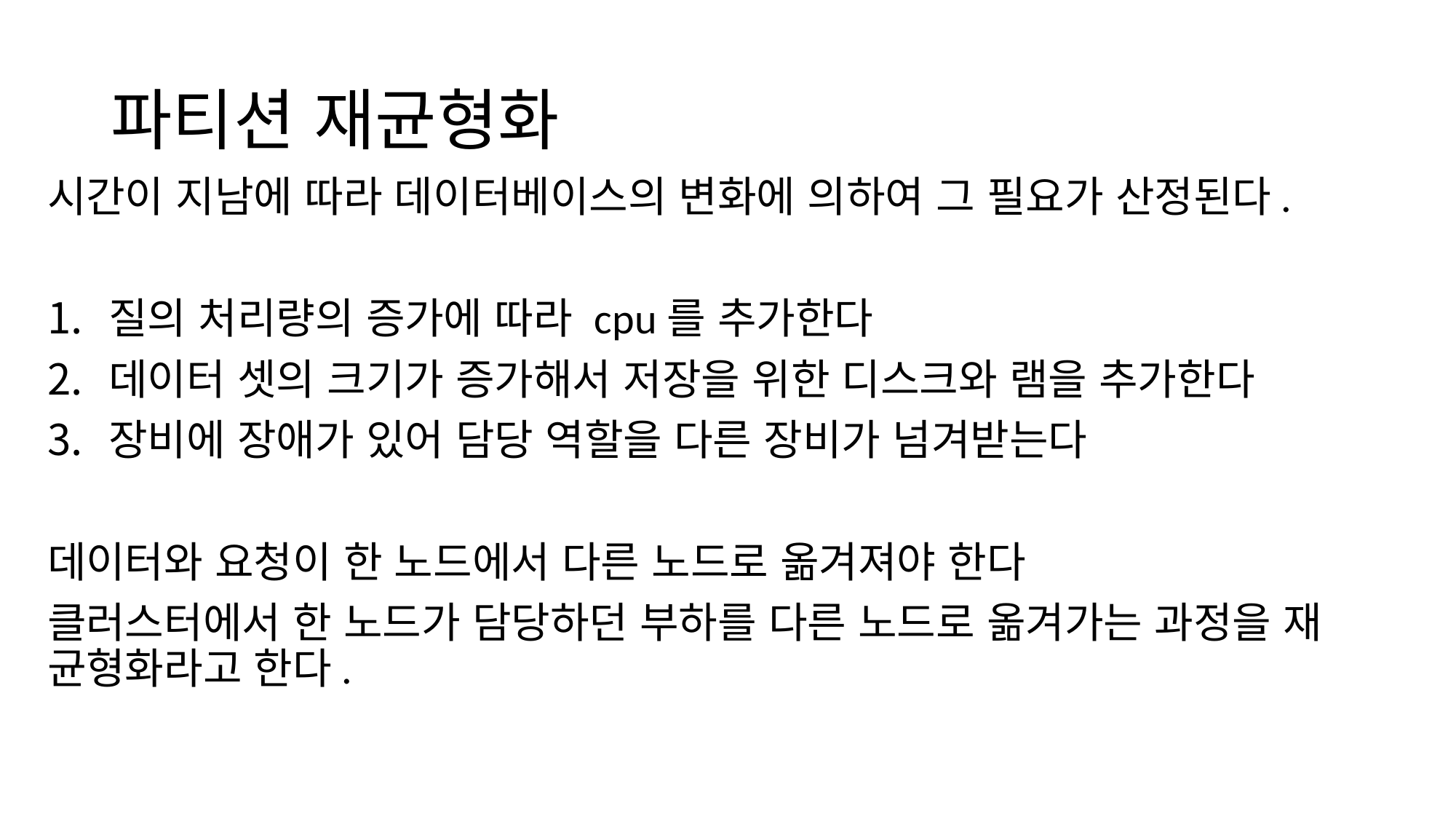

# 파티션 재균형화
시간이 지남에 따라 데이터베이스의 변화에 의하여 그 필요가 산정된다.

질의 처리량의 증가에 따라 cpu를 추가한다
데이터 셋의 크기가 증가해서 저장을 위한 디스크와 램을 추가한다
장비에 장애가 있어 담당 역할을 다른 장비가 넘겨받는다

데이터와 요청이 한 노드에서 다른 노드로 옮겨져야 한다
클러스터에서 한 노드가 담당하던 부하를 다른 노드로 옮겨가는 과정을 재 균형화라고 한다.